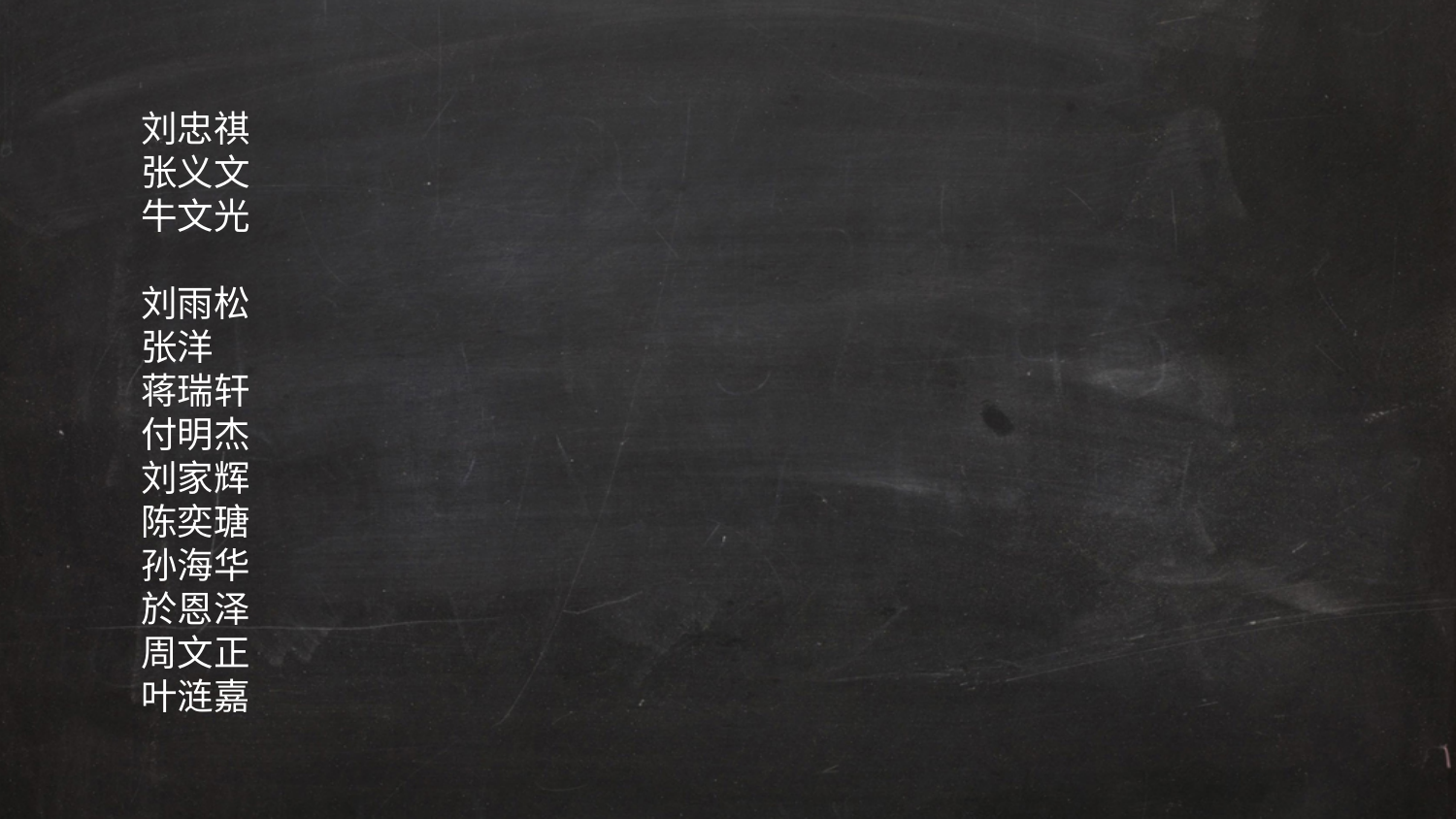

刘忠祺
张义文
牛文光

刘雨松
张洋
蒋瑞轩
付明杰
刘家辉
陈奕瑭
孙海华
於恩泽
周文正
叶涟嘉